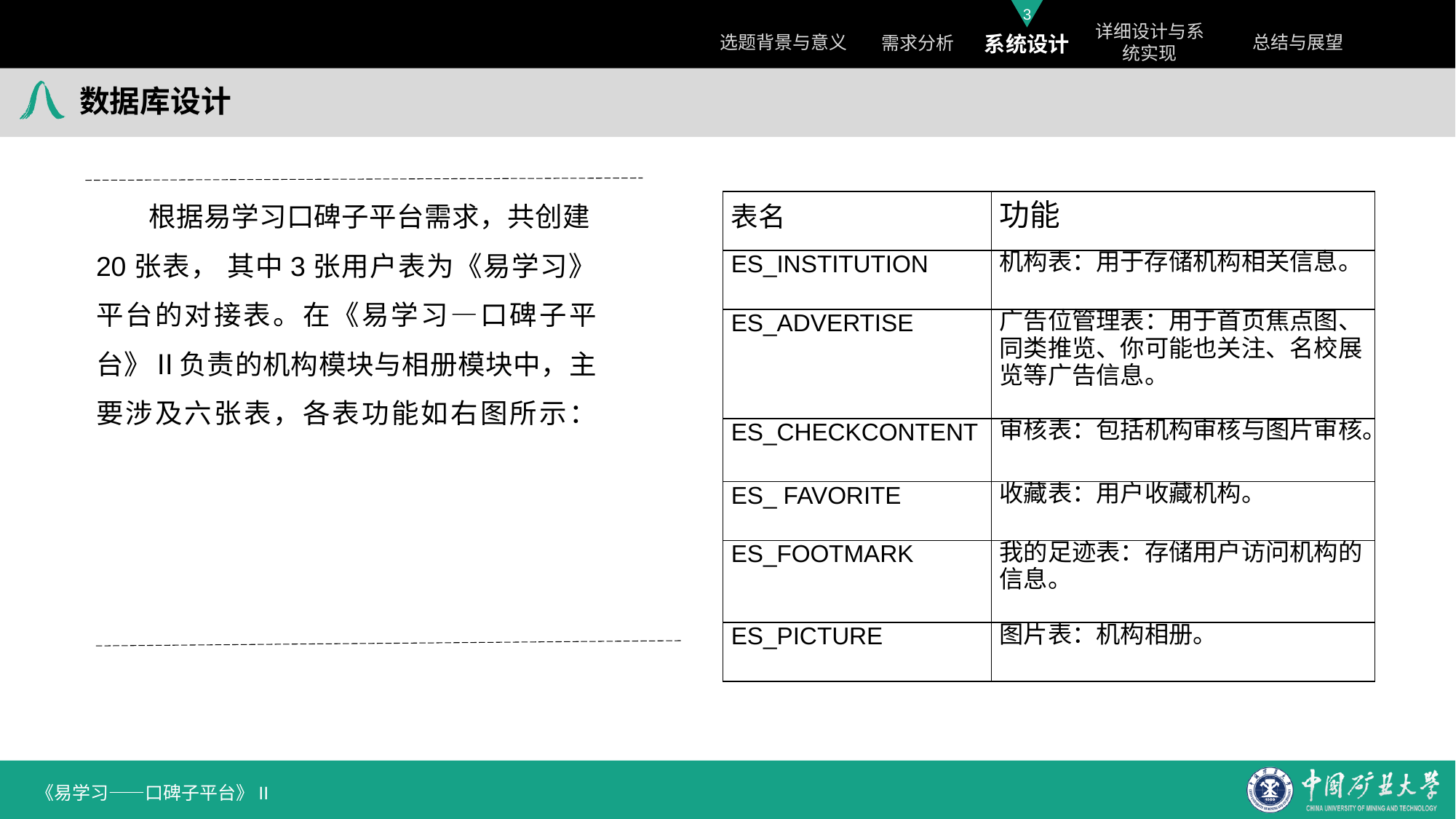

连通主义视域下的个人学习环境
数据库设计
       根据易学习口碑子平台需求，共创建20张表， 其中3张用户表为《易学习》平台的对接表。在《易学习—口碑子平台》Ⅱ负责的机构模块与相册模块中，主要涉及六张表，各表功能如右图所示：
| 表名 | 功能 |
| --- | --- |
| ES\_INSTITUTION | 机构表：用于存储机构相关信息。 |
| ES\_ADVERTISE | 广告位管理表：用于首页焦点图、同类推览、你可能也关注、名校展览等广告信息。 |
| ES\_CHECKCONTENT | 审核表：包括机构审核与图片审核。 |
| ES\_ FAVORITE | 收藏表：用户收藏机构。 |
| ES\_FOOTMARK | 我的足迹表：存储用户访问机构的信息。 |
| ES\_PICTURE | 图片表：机构相册。 |